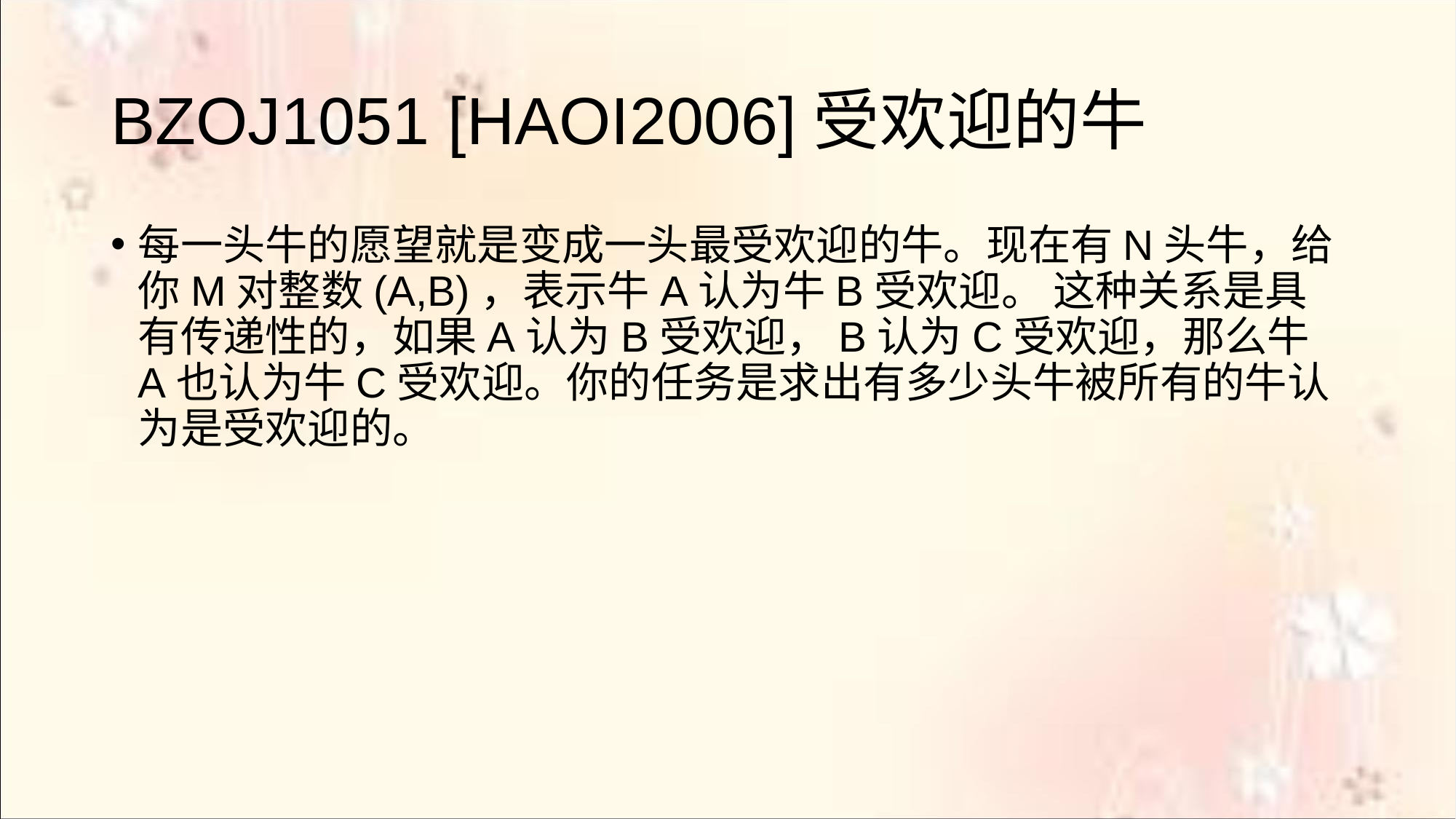

# BZOJ1051 [HAOI2006]受欢迎的牛
每一头牛的愿望就是变成一头最受欢迎的牛。现在有N头牛，给你M对整数(A,B)，表示牛A认为牛B受欢迎。 这种关系是具有传递性的，如果A认为B受欢迎，B认为C受欢迎，那么牛A也认为牛C受欢迎。你的任务是求出有多少头牛被所有的牛认为是受欢迎的。